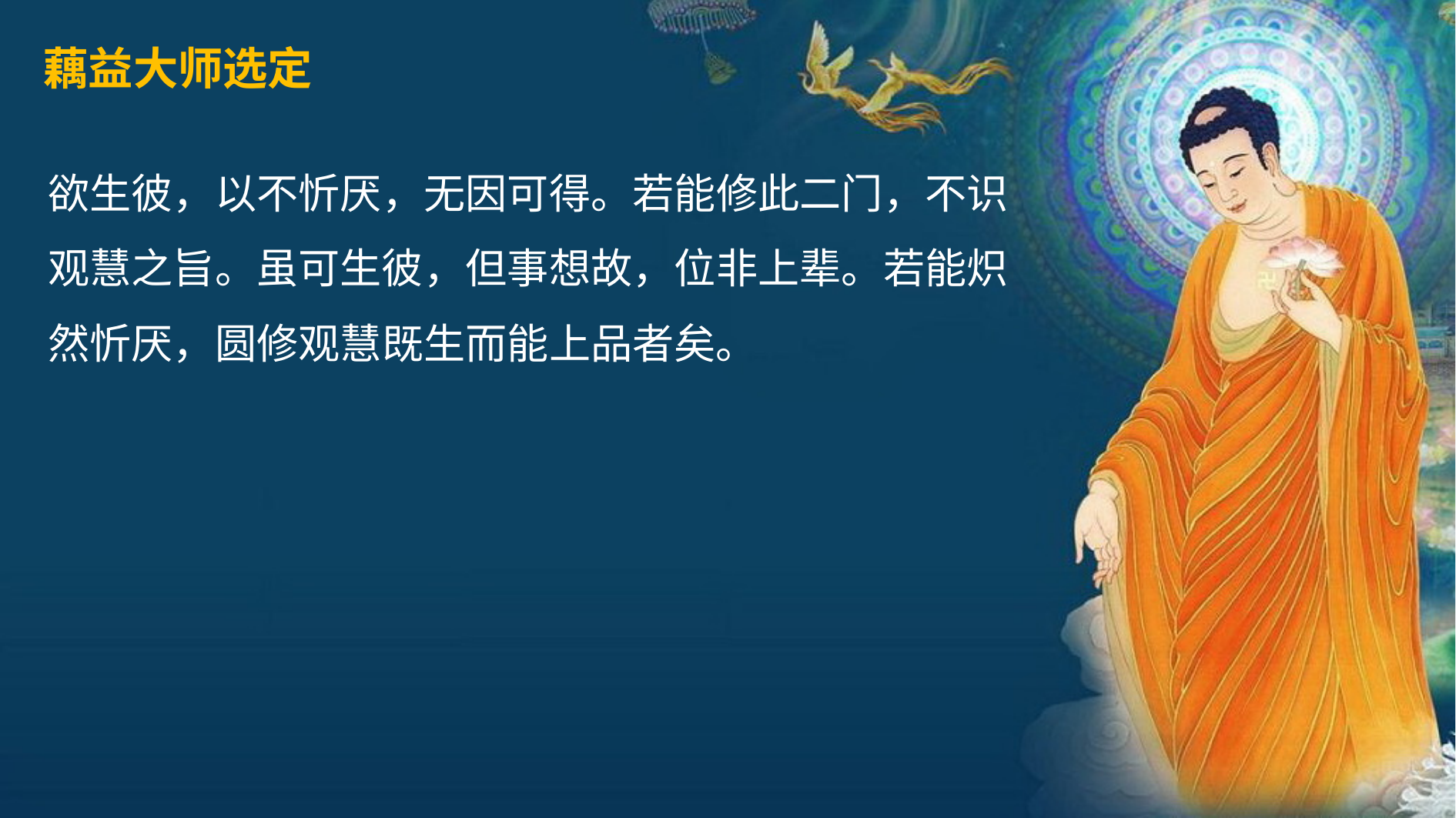

藕益大师选定
欲生彼，以不忻厌，无因可得。若能修此二门，不识观慧之旨。虽可生彼，但事想故，位非上辈。若能炽然忻厌，圆修观慧既生而能上品者矣。